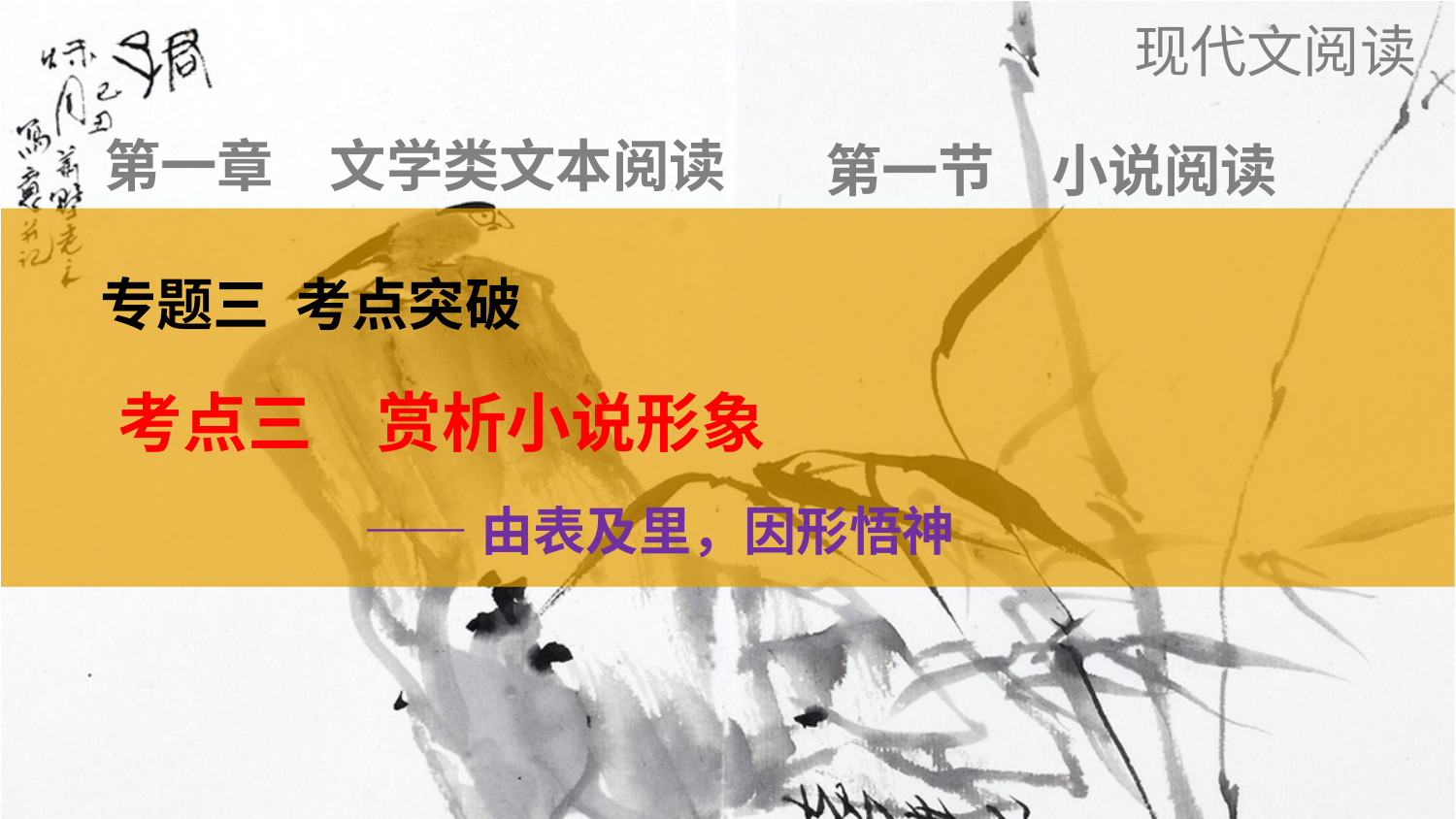

现代文阅读
第一节　小说阅读
第一章　文学类文本阅读
专题三  考点突破
考点三　赏析小说形象
——由表及里，因形悟神